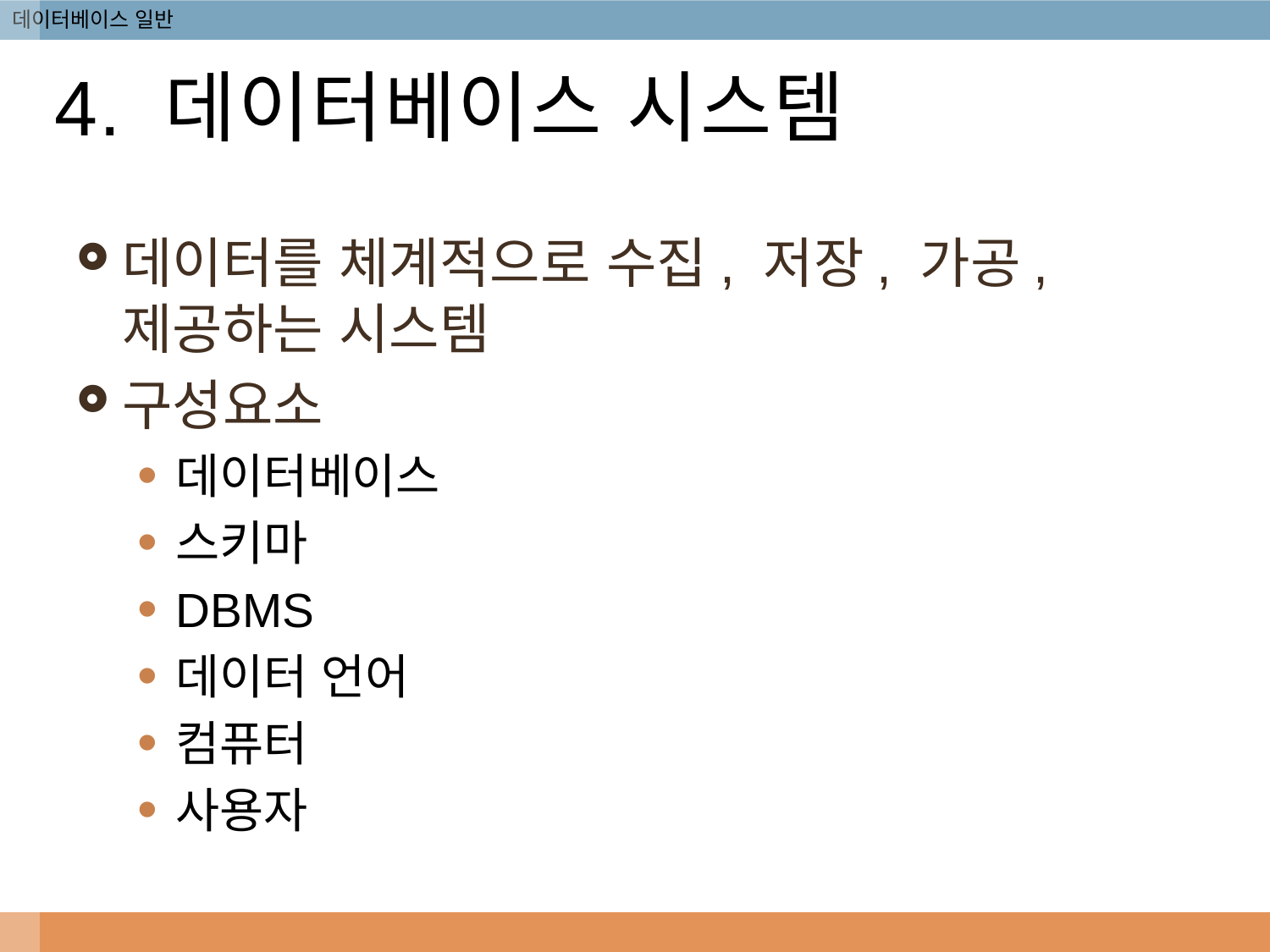

# 4. 데이터베이스 시스템
데이터를 체계적으로 수집, 저장, 가공, 제공하는 시스템
구성요소
데이터베이스
스키마
DBMS
데이터 언어
컴퓨터
사용자